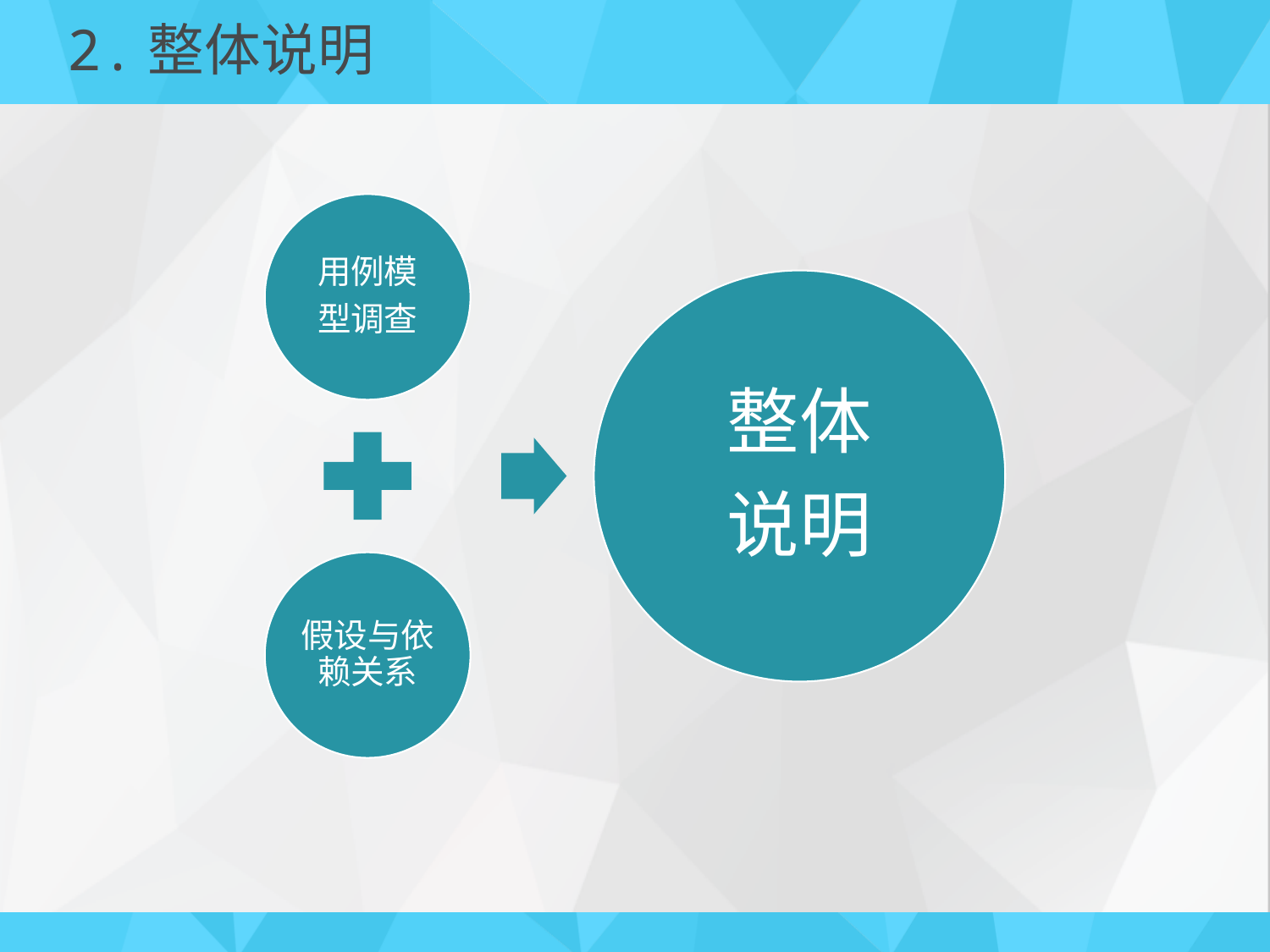

# 2.整体说明
用例模
型调查

假设与依赖关系

整体
说明